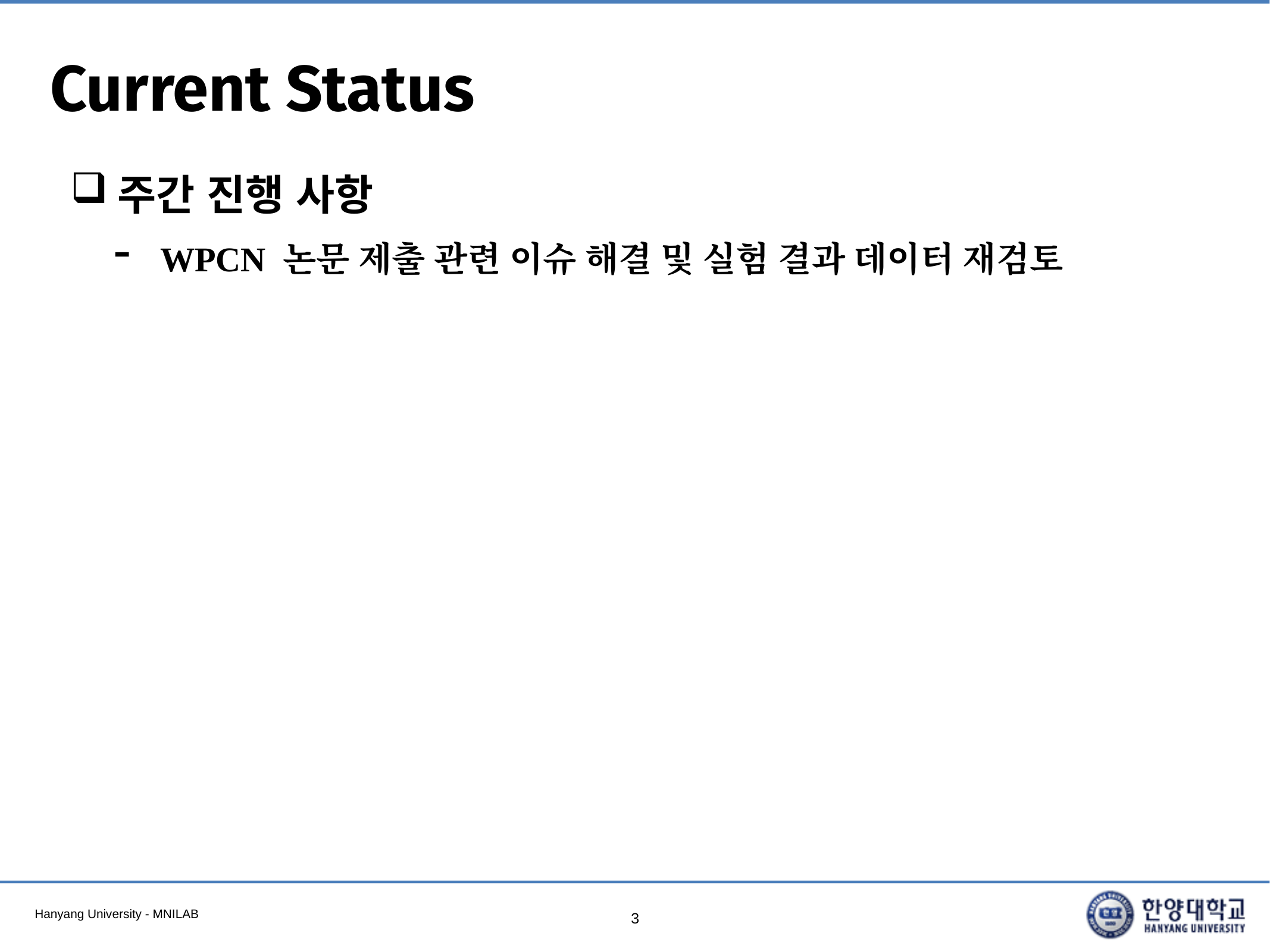

# Current Status
주간 진행 사항
WPCN 논문 제출 관련 이슈 해결 및 실험 결과 데이터 재검토
3